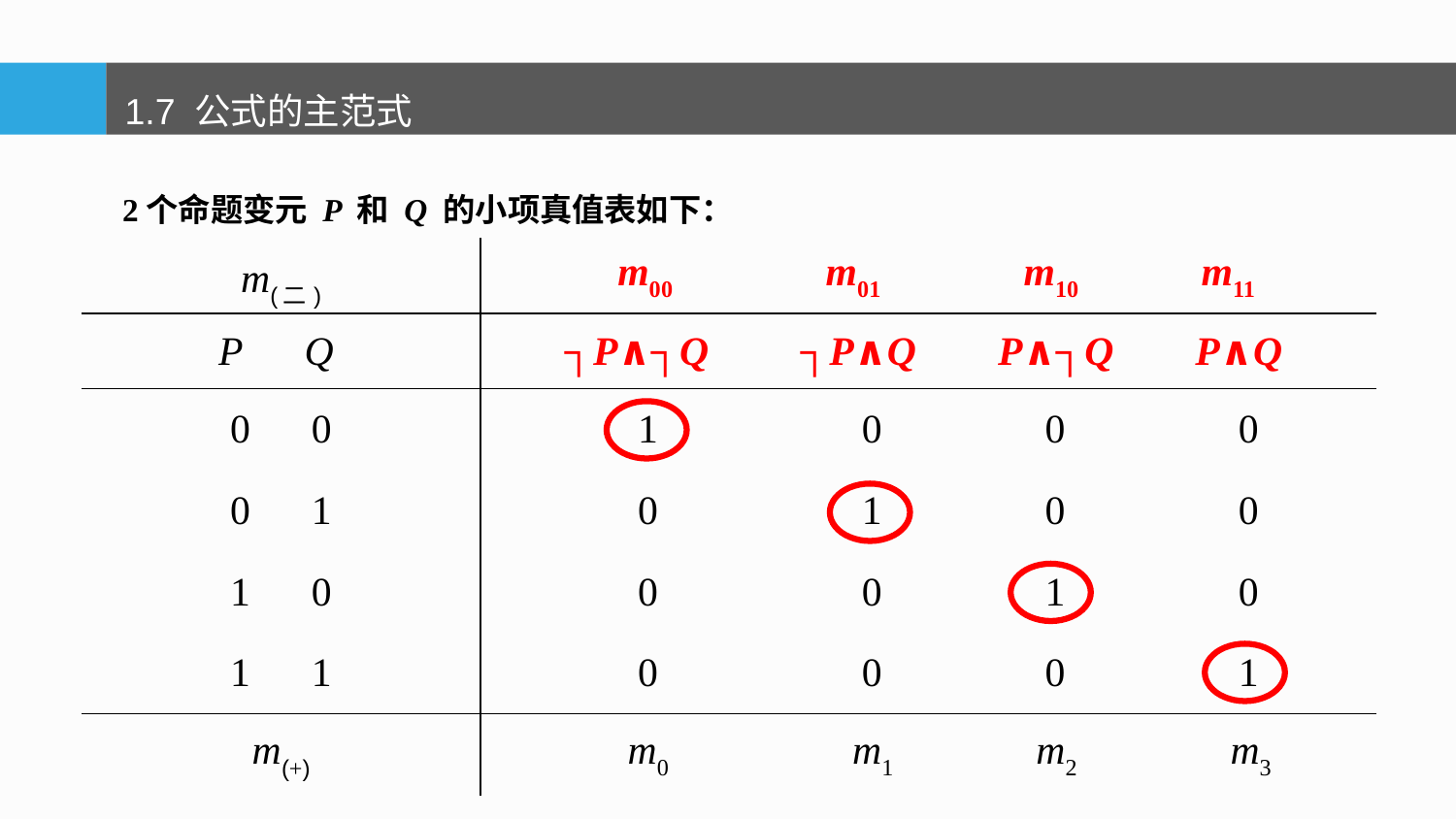

1.7 公式的主范式

 2个命题变元 P 和 Q 的小项真值表如下：
| m(二) | m00 m01 m10 m11 |
| --- | --- |
| P Q | ┐P∧┐Q ┐P∧Q P∧┐Q P∧Q |
| 0 0 | 1 0 0 0 |
| 0 1 | 0 1 0 0 |
| 1 0 | 0 0 1 0 |
| 1 1 | 0 0 0 1 |
| m(+) | m0 m1 m2 m3 |